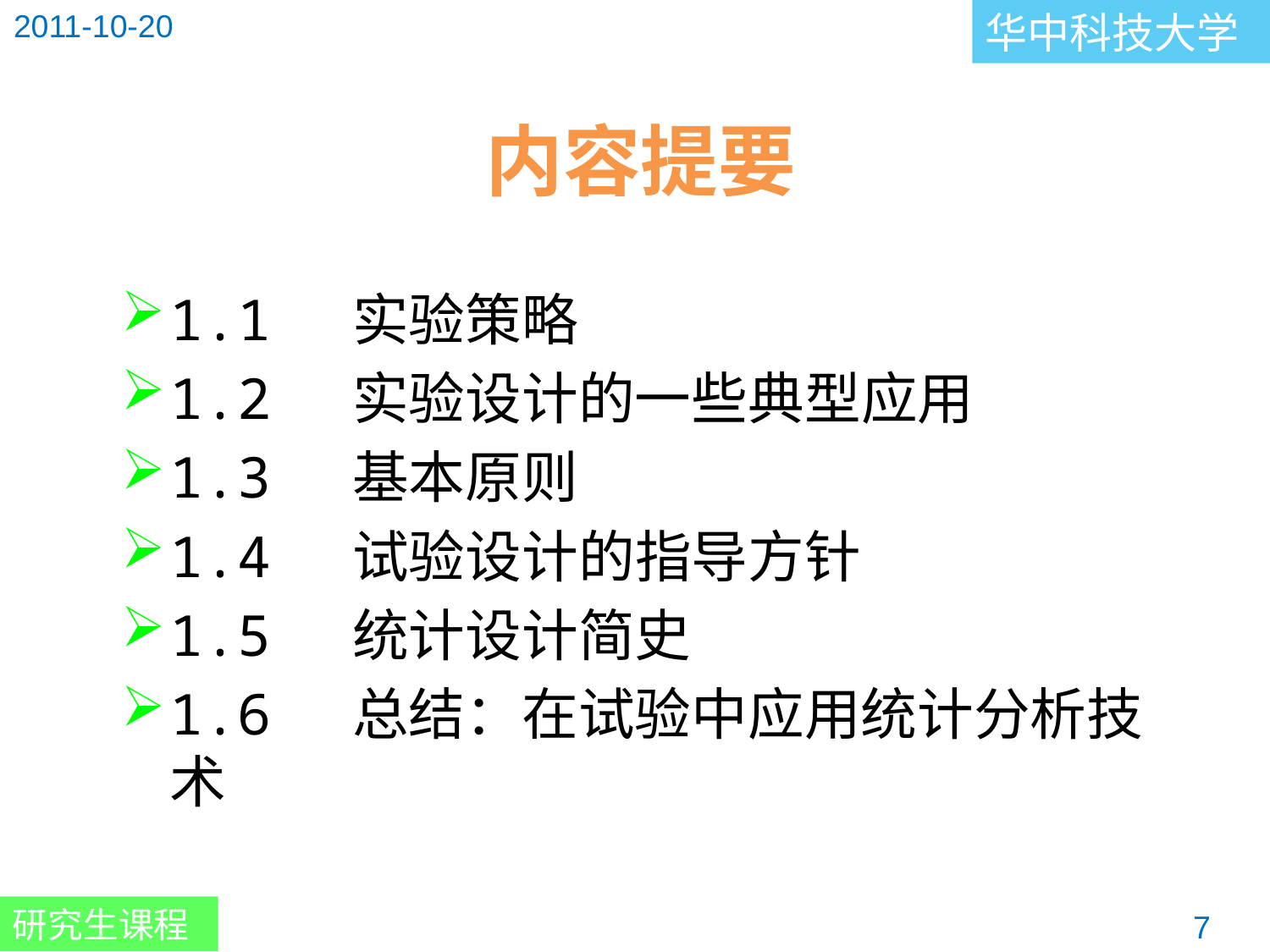

内容提要
1.1  实验策略
1.2  实验设计的一些典型应用
1.3  基本原则
1.4  试验设计的指导方针
1.5  统计设计简史
1.6  总结：在试验中应用统计分析技术